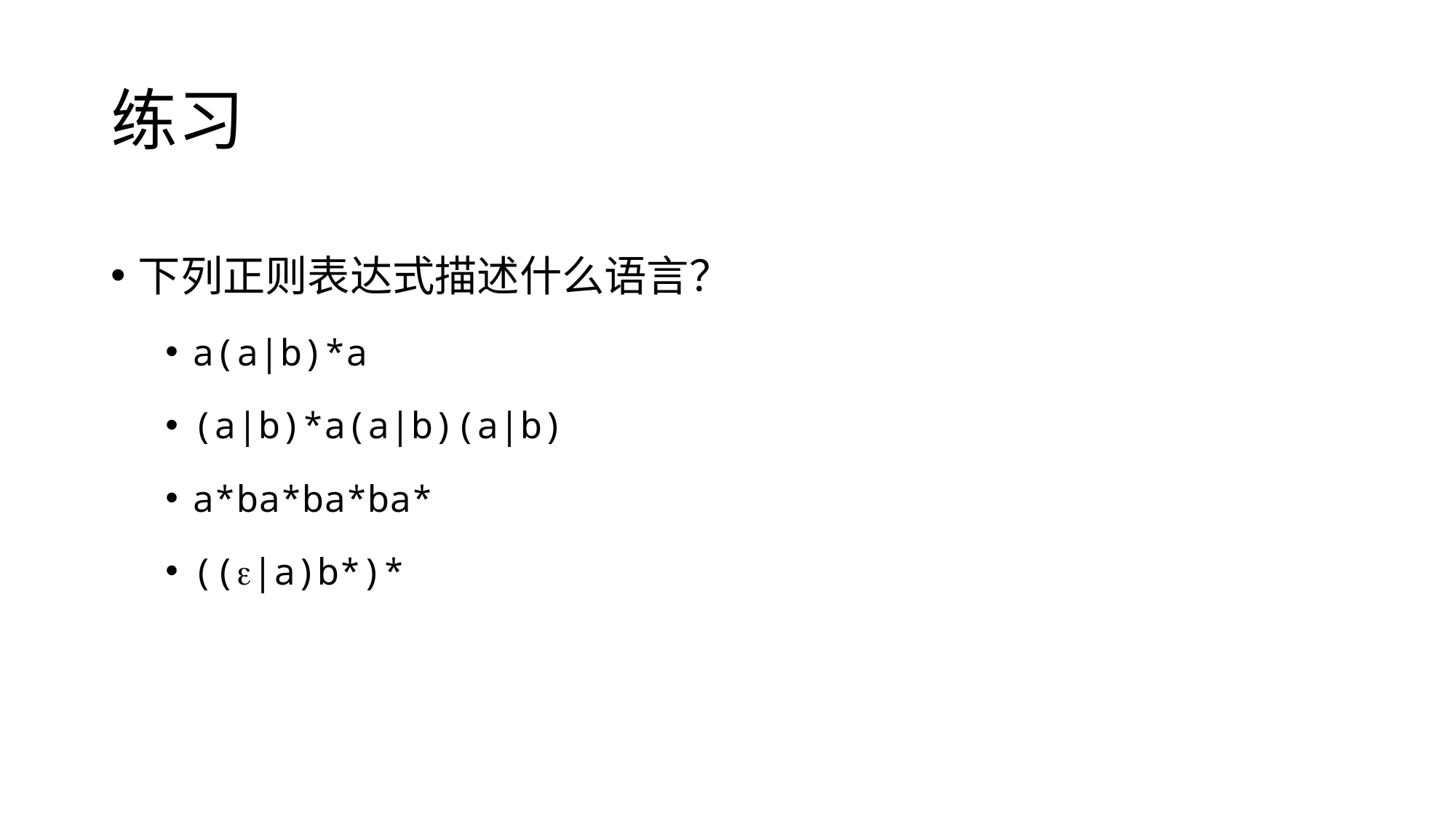

# 练习
下列正则表达式描述什么语言？
a(a|b)*a
(a|b)*a(a|b)(a|b)
a*ba*ba*ba*
((ε|a)b*)*